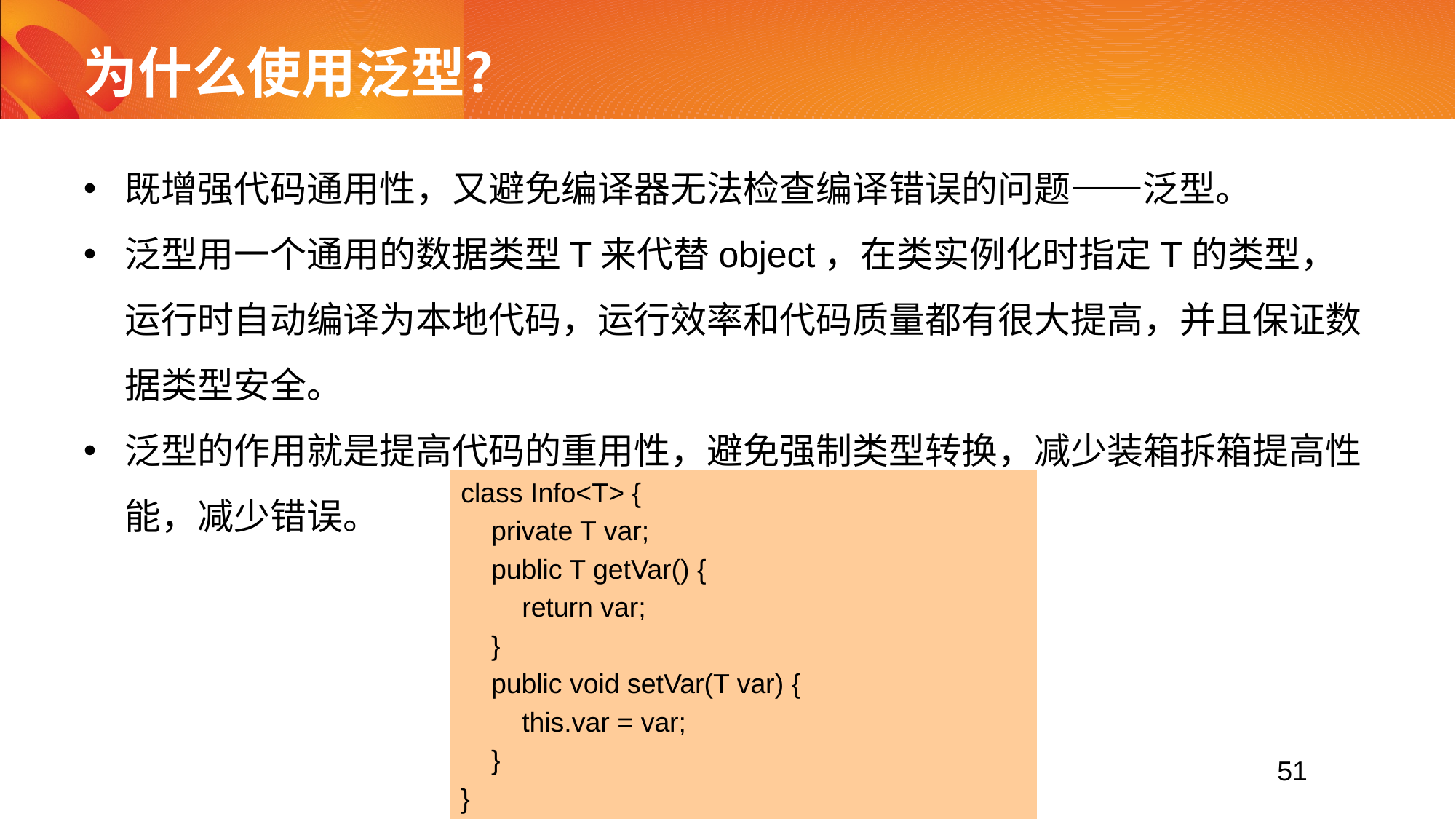

# 为什么使用泛型？
既增强代码通用性，又避免编译器无法检查编译错误的问题——泛型。
泛型用一个通用的数据类型T来代替object，在类实例化时指定T的类型，运行时自动编译为本地代码，运行效率和代码质量都有很大提高，并且保证数据类型安全。
泛型的作用就是提高代码的重用性，避免强制类型转换，减少装箱拆箱提高性能，减少错误。
class Info<T> {
    private T var;
    public T getVar() {
        return var;
    }
    public void setVar(T var) {
        this.var = var;
    }
}